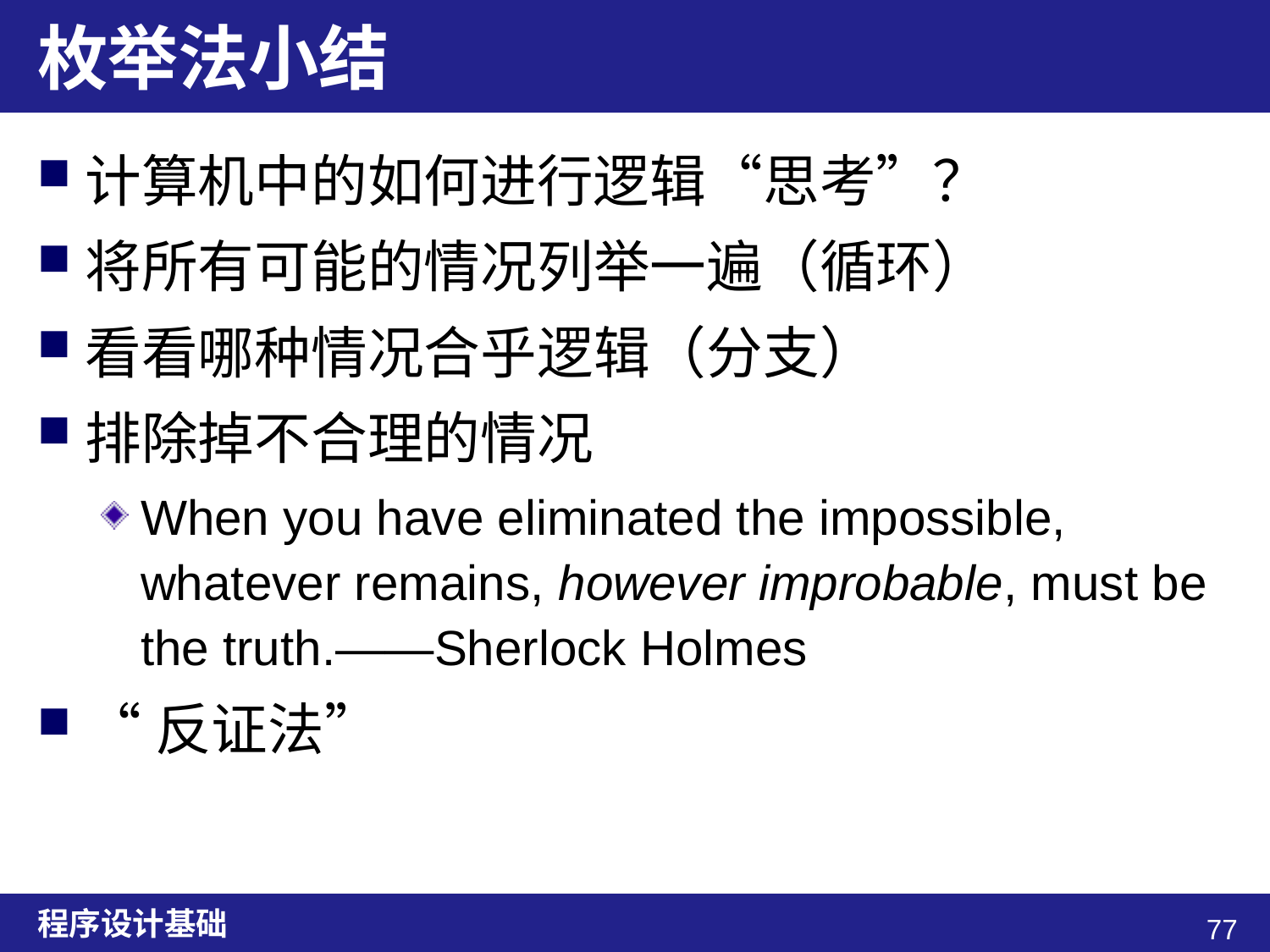

# 枚举法小结
计算机中的如何进行逻辑“思考”？
将所有可能的情况列举一遍（循环）
看看哪种情况合乎逻辑（分支）
排除掉不合理的情况
When you have eliminated the impossible, whatever remains, however improbable, must be the truth.——Sherlock Holmes
“反证法”